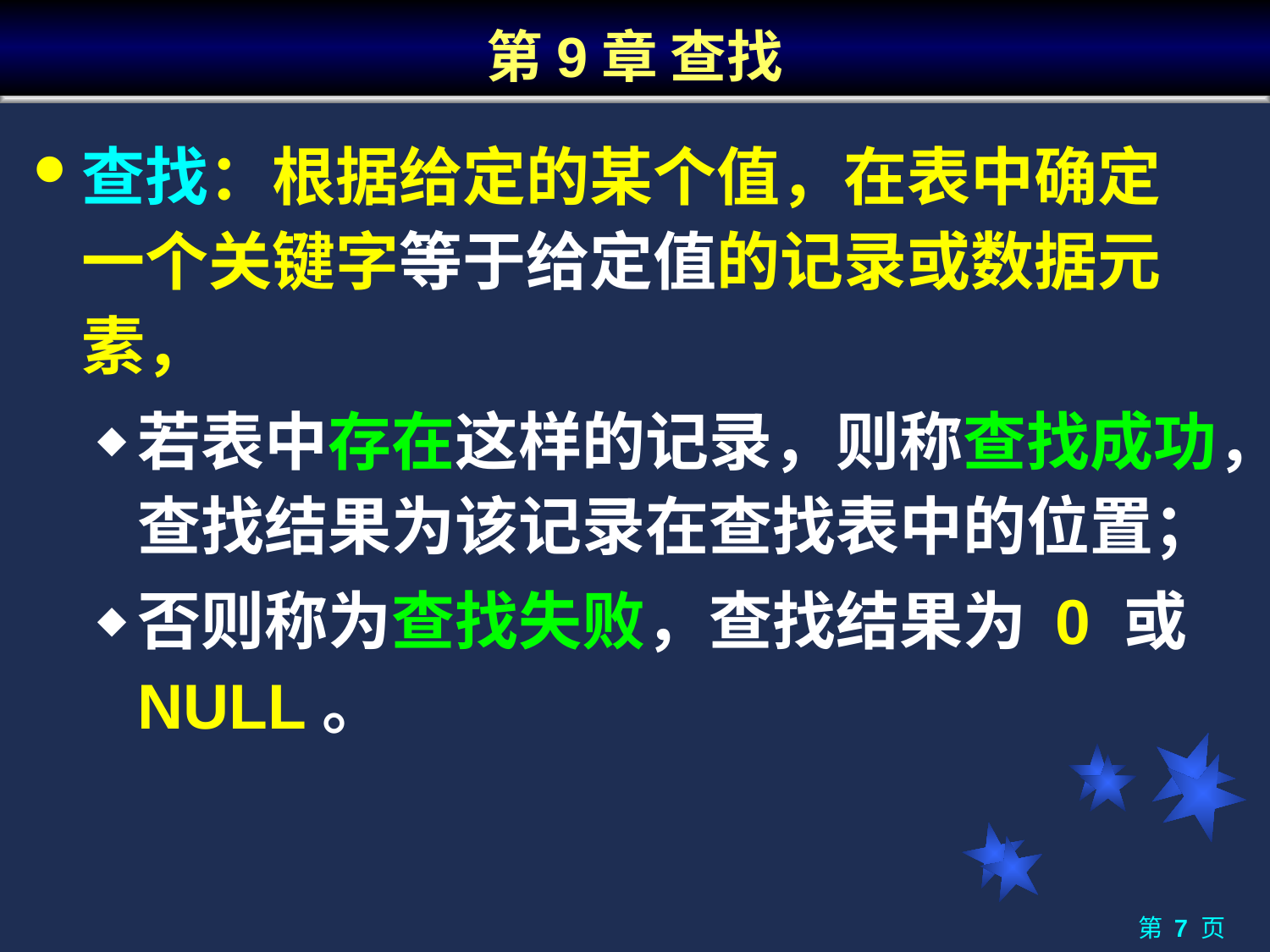

# 第9章 查找
查找：根据给定的某个值，在表中确定一个关键字等于给定值的记录或数据元素，
若表中存在这样的记录，则称查找成功，查找结果为该记录在查找表中的位置；
否则称为查找失败，查找结果为 0 或 NULL。
第 7 页